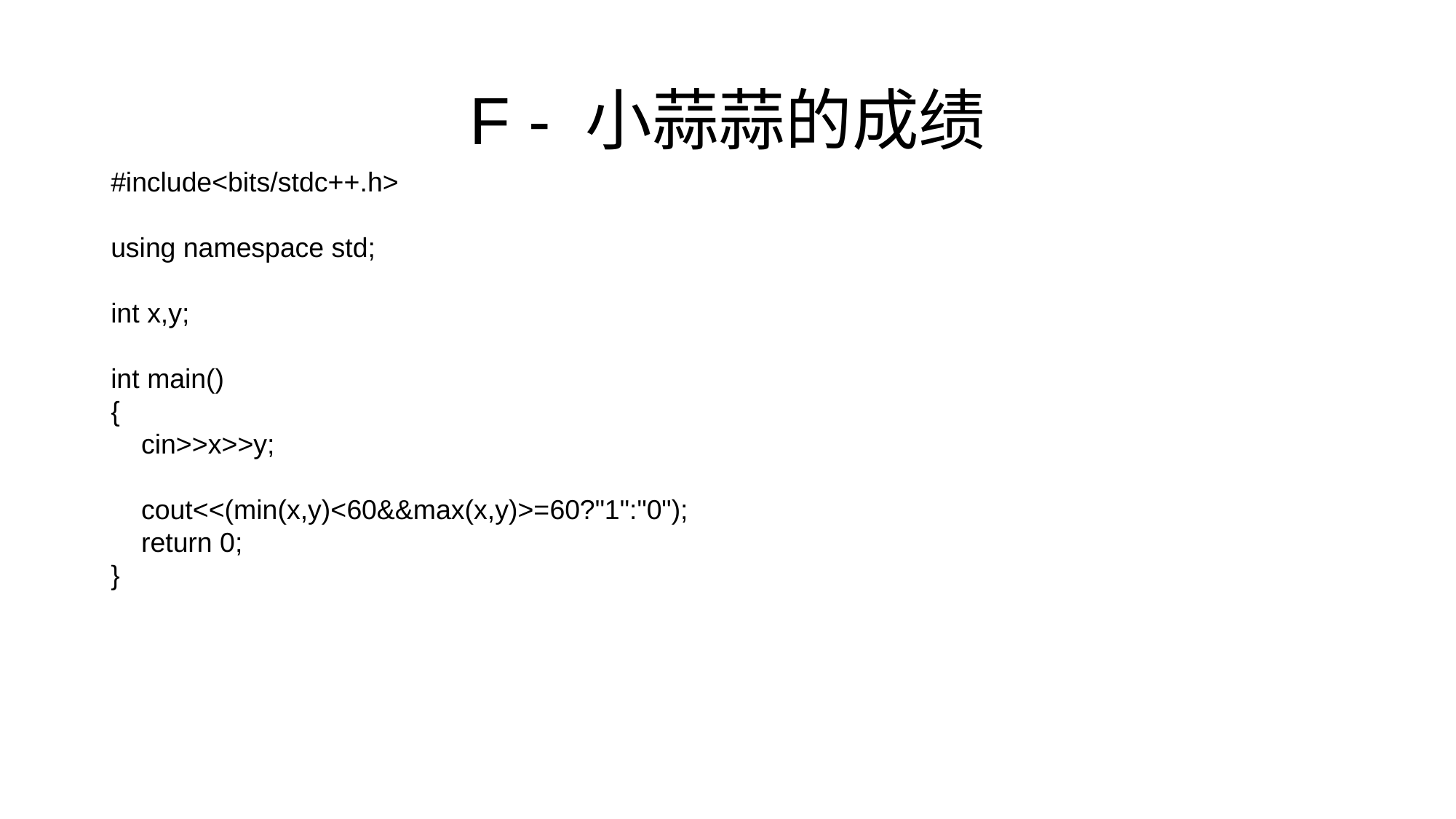

# F - 小蒜蒜的成绩
#include<bits/stdc++.h>

using namespace std;

int x,y;

int main()
{
    cin>>x>>y;

    cout<<(min(x,y)<60&&max(x,y)>=60?"1":"0");
    return 0;
}